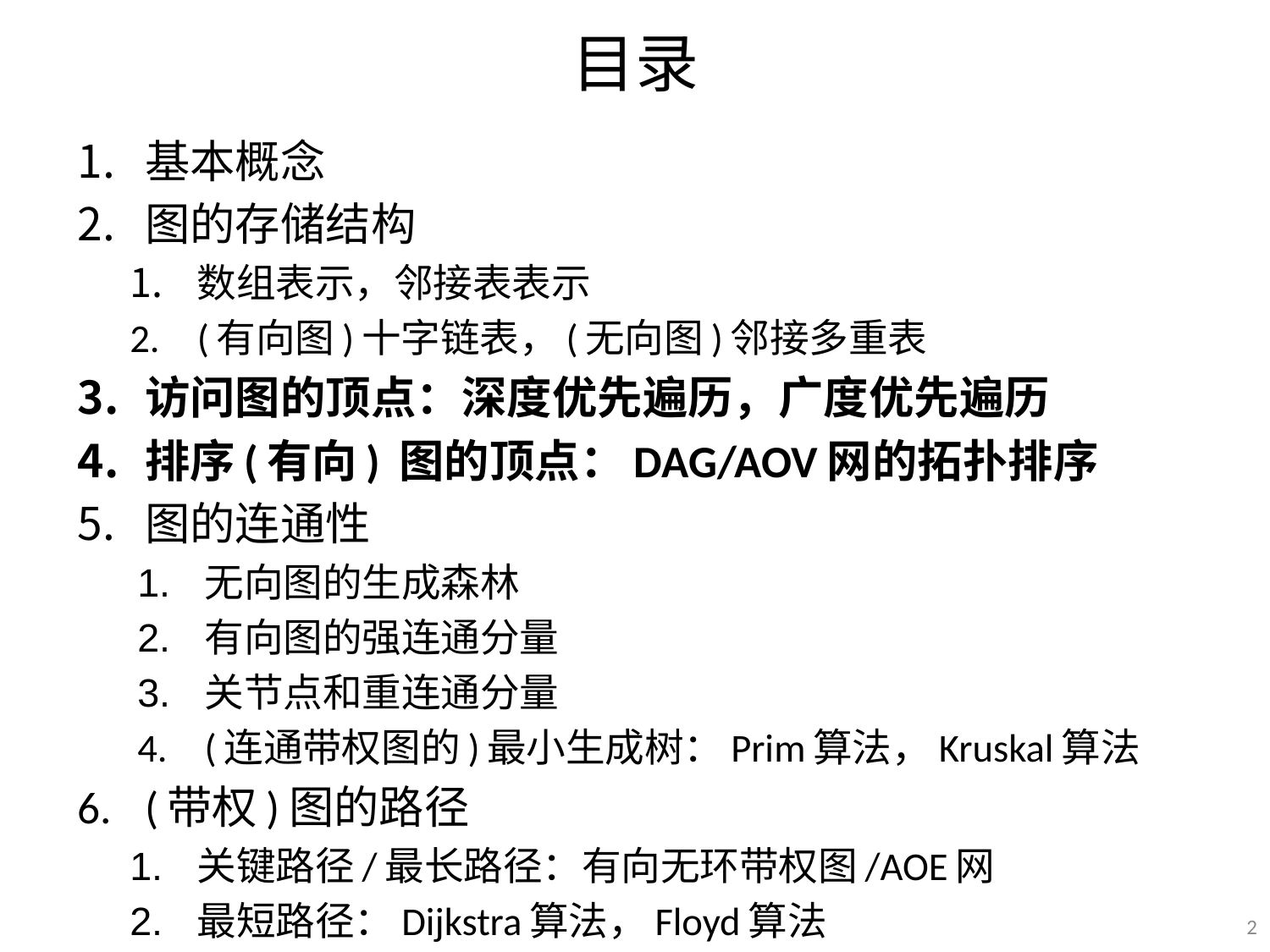

# 目录
基本概念
图的存储结构
数组表示，邻接表表示
(有向图)十字链表，(无向图)邻接多重表
访问图的顶点：深度优先遍历，广度优先遍历
排序(有向) 图的顶点：DAG/AOV网的拓扑排序
图的连通性
无向图的生成森林
有向图的强连通分量
关节点和重连通分量
(连通带权图的)最小生成树：Prim算法，Kruskal算法
(带权)图的路径
关键路径/最长路径：有向无环带权图/AOE网
最短路径：Dijkstra算法，Floyd算法
2